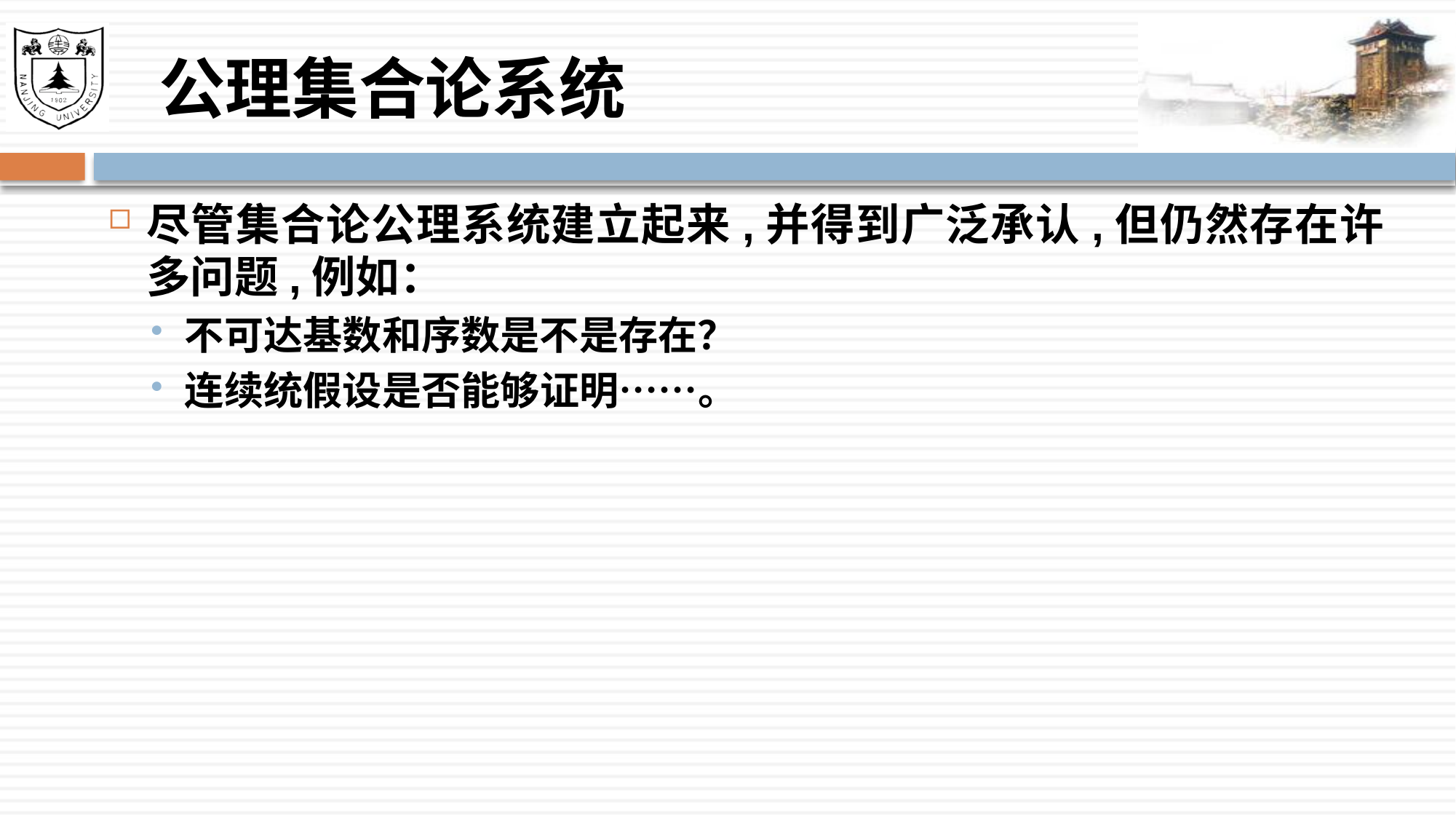

# 公理集合论系统
尽管集合论公理系统建立起来,并得到广泛承认,但仍然存在许多问题,例如：
不可达基数和序数是不是存在？
连续统假设是否能够证明……。